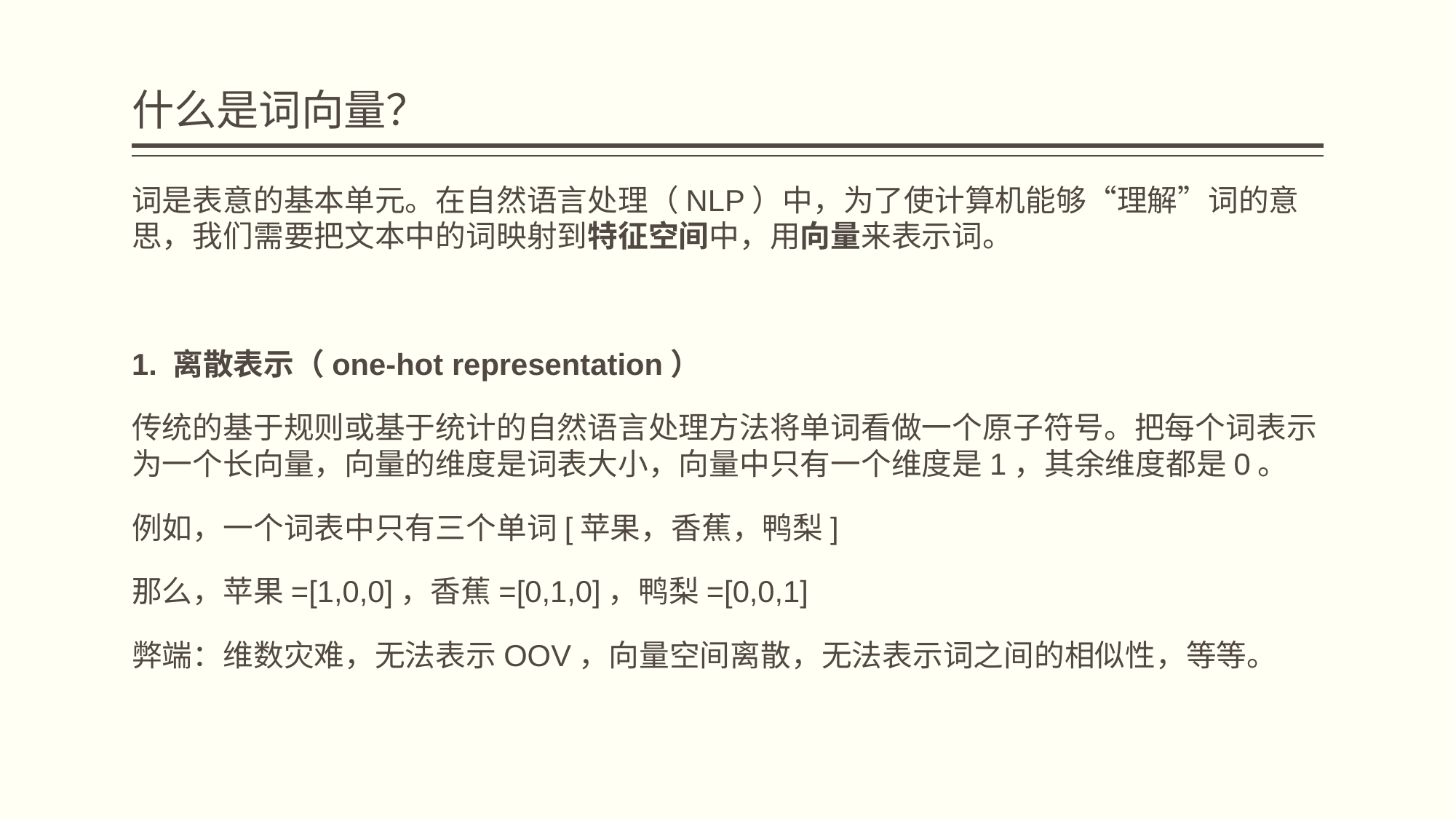

# 什么是词向量？
词是表意的基本单元。在自然语言处理（NLP）中，为了使计算机能够“理解”词的意思，我们需要把文本中的词映射到特征空间中，用向量来表示词。

1. 离散表示（one-hot representation）
传统的基于规则或基于统计的自然语言处理方法将单词看做一个原子符号。把每个词表示为一个长向量，向量的维度是词表大小，向量中只有一个维度是1，其余维度都是0。
例如，一个词表中只有三个单词[苹果，香蕉，鸭梨]
那么，苹果=[1,0,0]，香蕉=[0,1,0]，鸭梨=[0,0,1]
弊端：维数灾难，无法表示OOV，向量空间离散，无法表示词之间的相似性，等等。